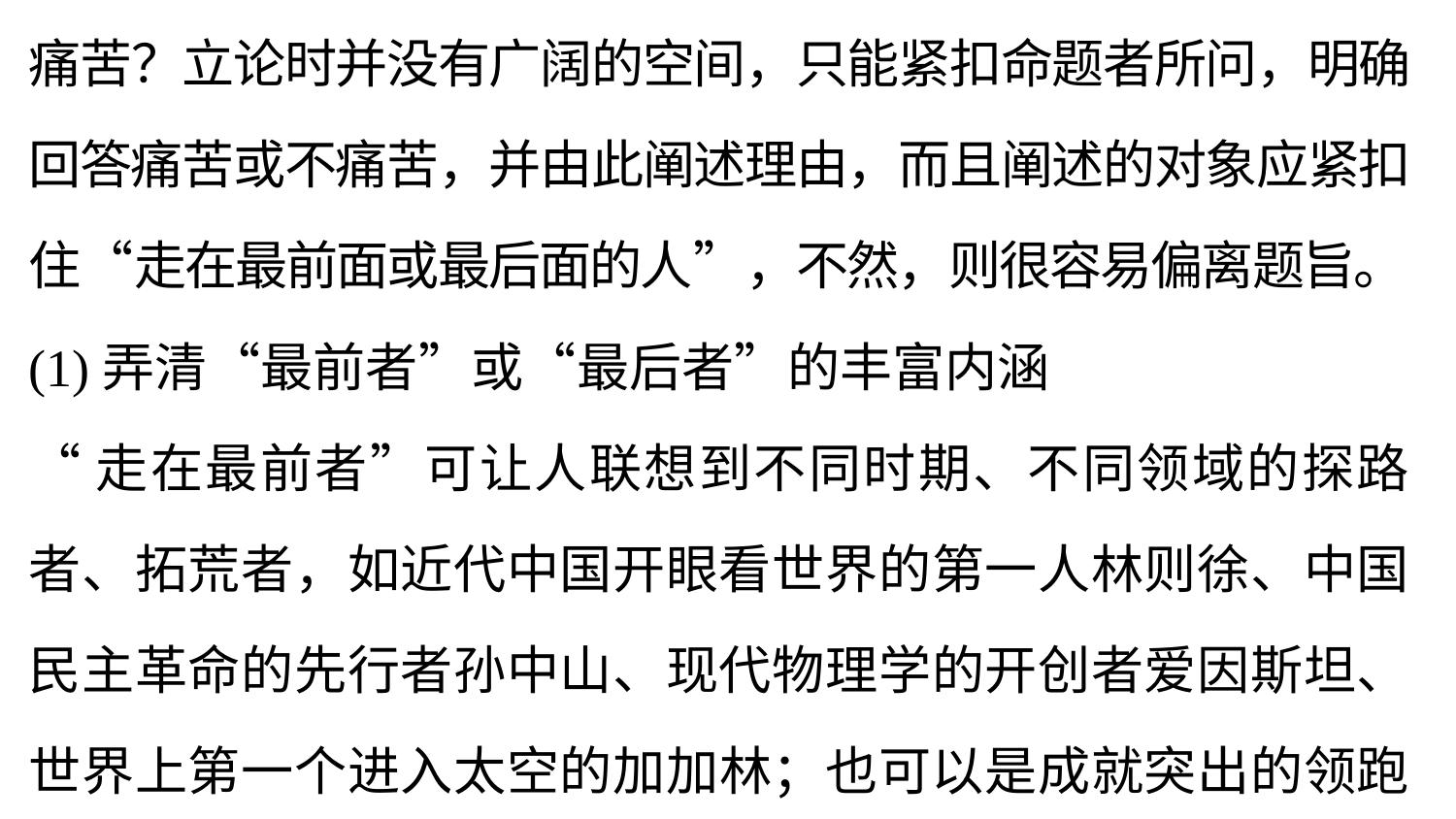

痛苦？立论时并没有广阔的空间，只能紧扣命题者所问，明确回答痛苦或不痛苦，并由此阐述理由，而且阐述的对象应紧扣住“走在最前面或最后面的人”，不然，则很容易偏离题旨。
(1)弄清“最前者”或“最后者”的丰富内涵
“走在最前者”可让人联想到不同时期、不同领域的探路者、拓荒者，如近代中国开眼看世界的第一人林则徐、中国民主革命的先行者孙中山、现代物理学的开创者爱因斯坦、世界上第一个进入太空的加加林；也可以是成就突出的领跑者，